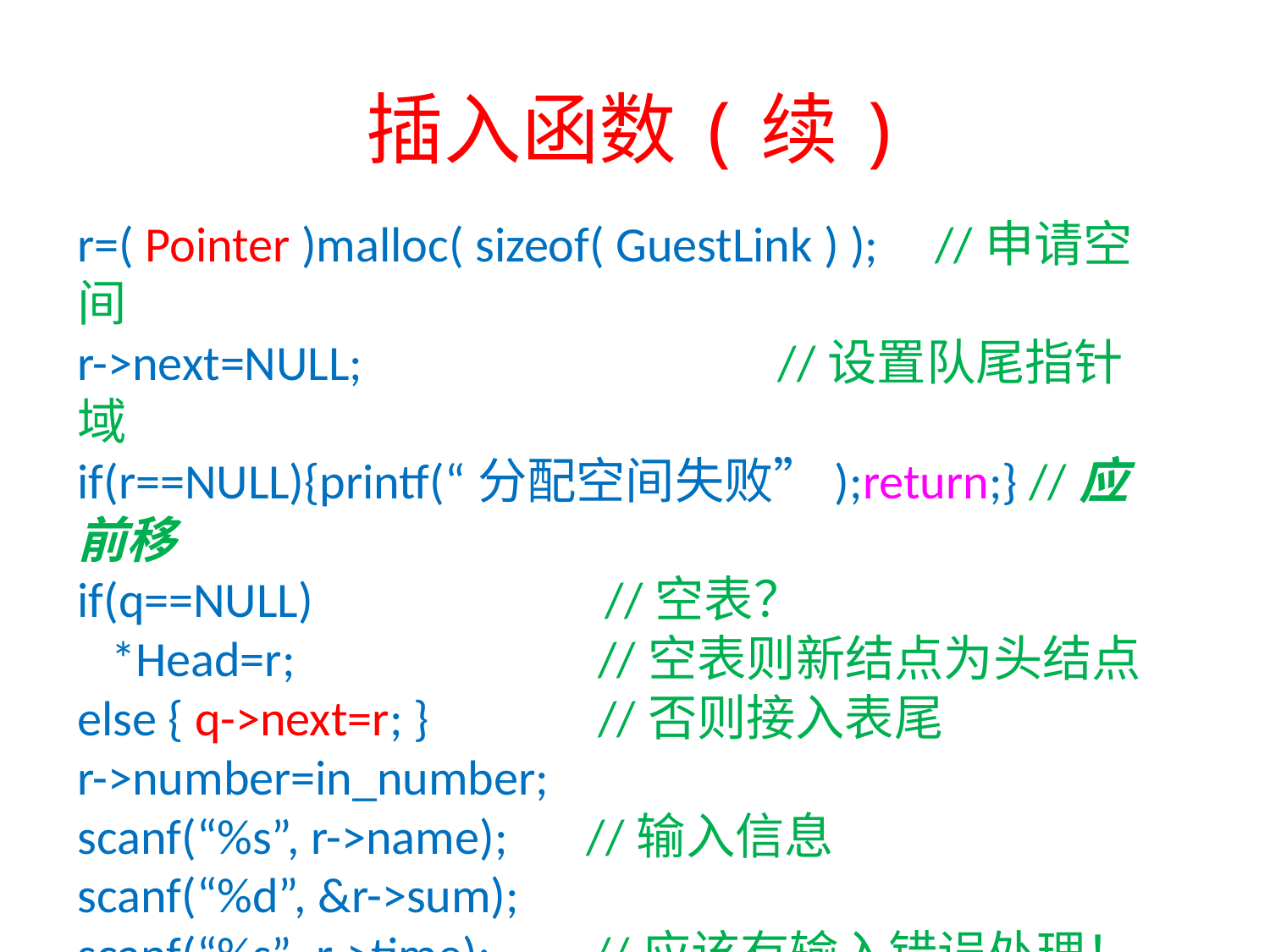

# 插入函数(续)
r=( Pointer )malloc( sizeof( GuestLink ) );     //申请空间
r->next=NULL;                                     //设置队尾指针域
if(r==NULL){printf(“分配空间失败”);return;} //应前移
if(q==NULL)                          //空表？
   *Head=r;                           //空表则新结点为头结点
else { q->next=r; }               //否则接入表尾
r->number=in_number;
scanf(“%s”, r->name);       //输入信息
scanf(“%d”, &r->sum);
scanf(“%s” ,r->time);         //应该有输入错误处理！
14